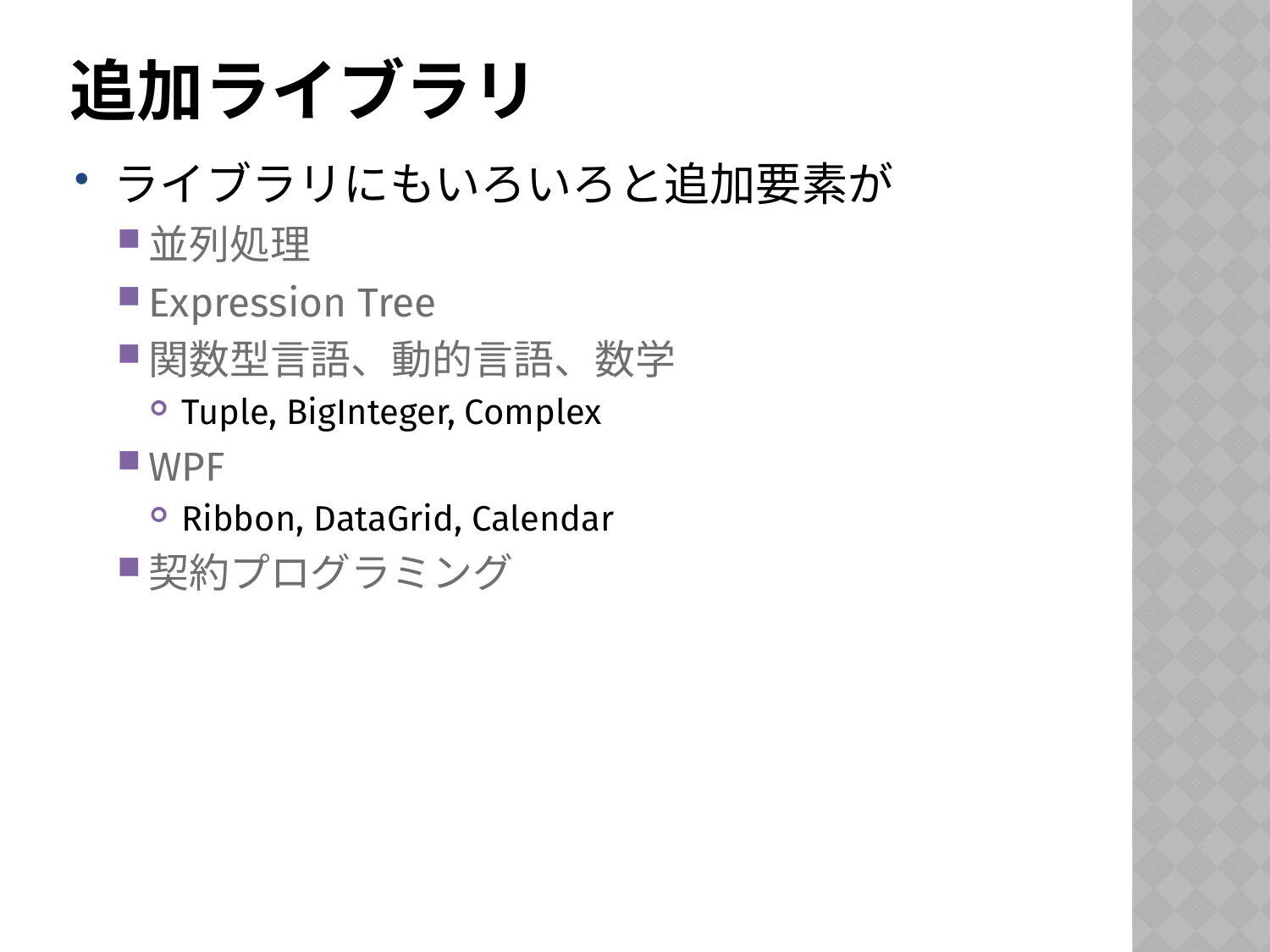

# 追加ライブラリ
ライブラリにもいろいろと追加要素が
並列処理
Expression Tree
関数型言語、動的言語、数学
Tuple, BigInteger, Complex
WPF
Ribbon, DataGrid, Calendar
契約プログラミング